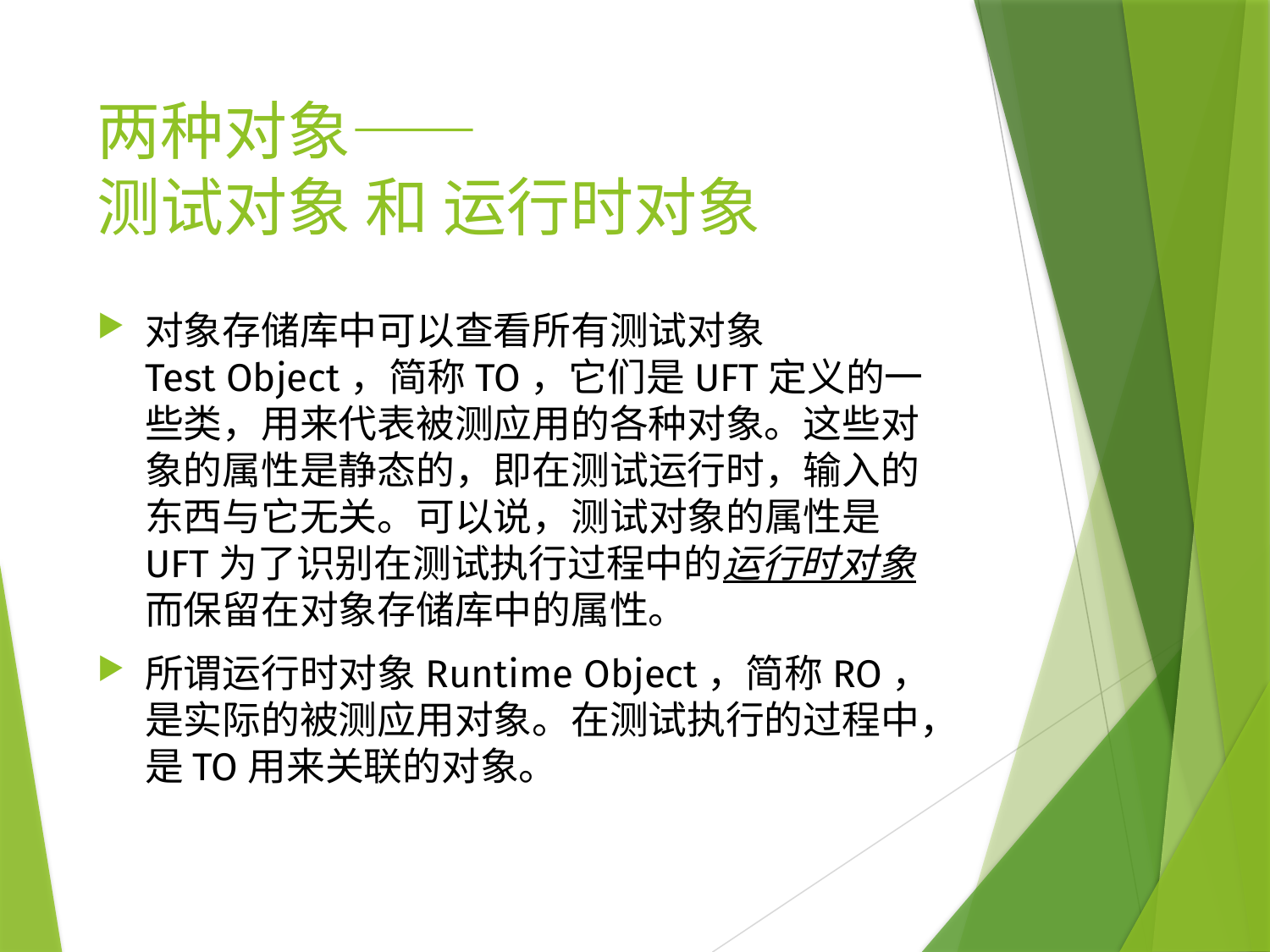

# 两种对象—— 测试对象 和 运行时对象
对象存储库中可以查看所有测试对象Test Object，简称TO，它们是UFT定义的一些类，用来代表被测应用的各种对象。这些对象的属性是静态的，即在测试运行时，输入的东西与它无关。可以说，测试对象的属性是UFT为了识别在测试执行过程中的运行时对象而保留在对象存储库中的属性。
所谓运行时对象Runtime Object，简称RO，是实际的被测应用对象。在测试执行的过程中，是TO用来关联的对象。